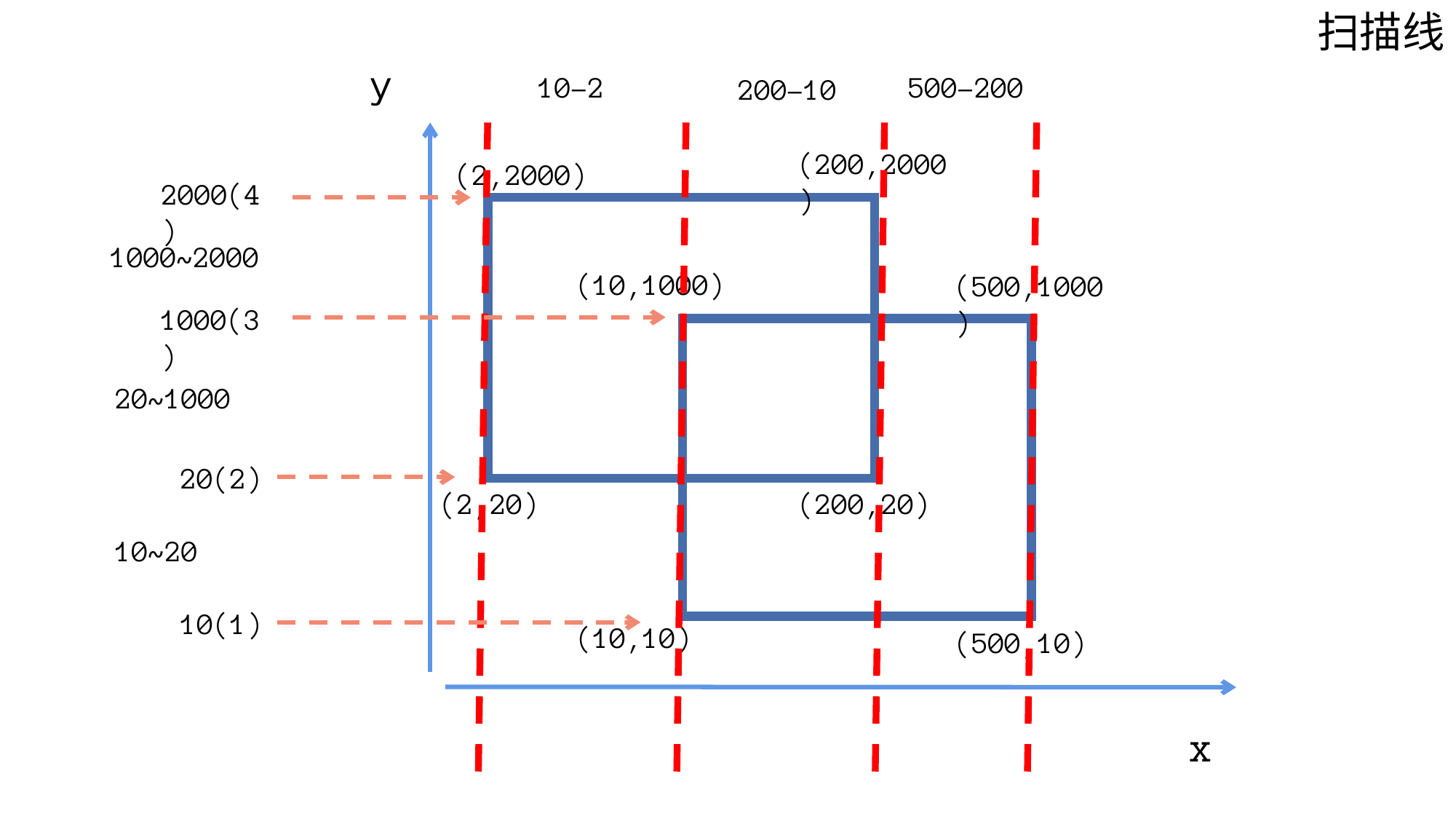

扫描线
y
10-2
500-200
200-10
(200,2000)
(2,2000)
2000(4)

1000~2000
(10,1000)
(500,1000)
1000(3)

20~1000
20(2)
(2,20)
(200,20)
10~20
10(1)
(10,10)
(500,10)
x